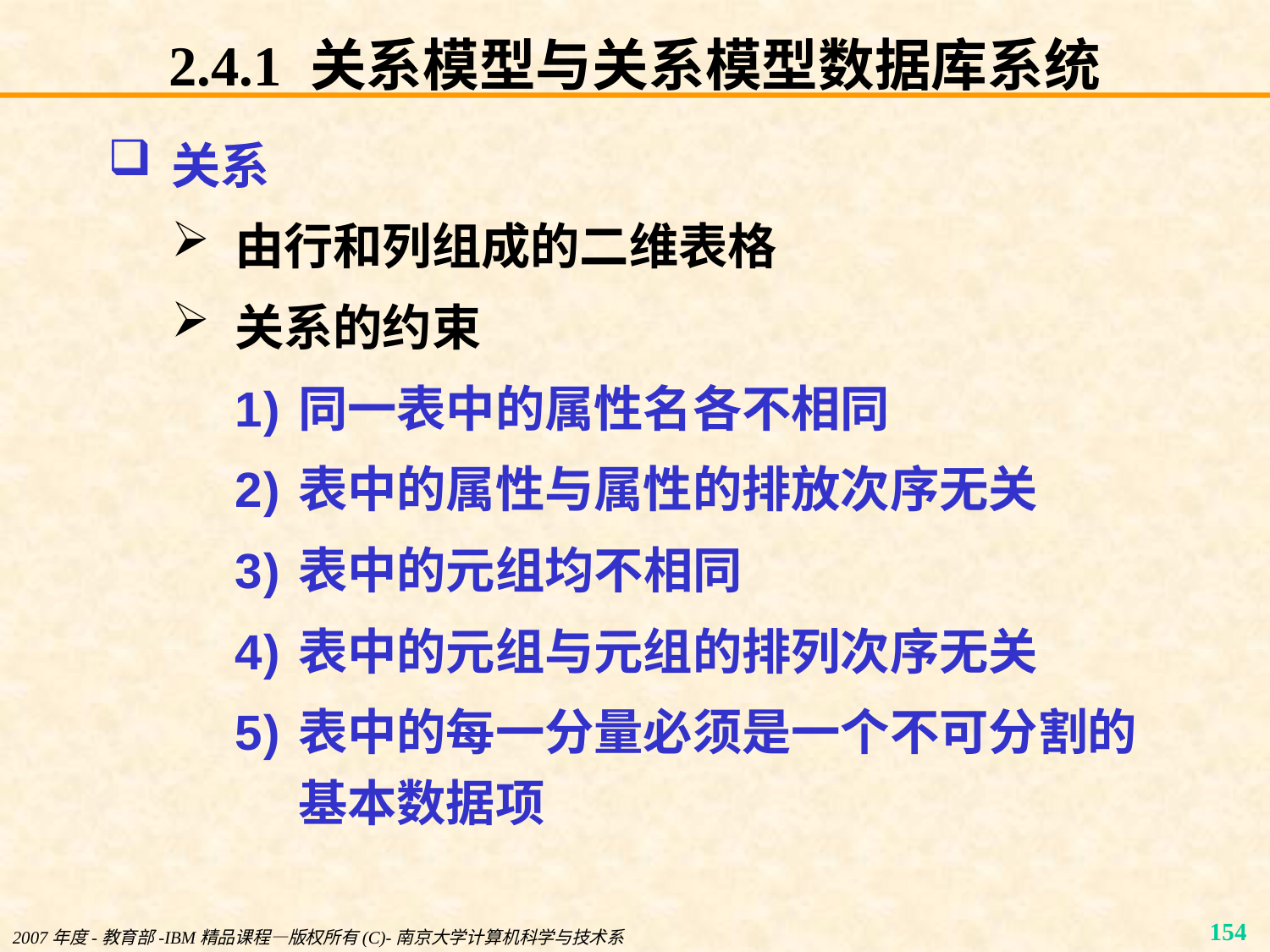

# 2.4.1 关系模型与关系模型数据库系统
关系
由行和列组成的二维表格
关系的约束
同一表中的属性名各不相同
表中的属性与属性的排放次序无关
表中的元组均不相同
表中的元组与元组的排列次序无关
表中的每一分量必须是一个不可分割的基本数据项
154
2007年度-教育部-IBM精品课程—版权所有(C)-南京大学计算机科学与技术系